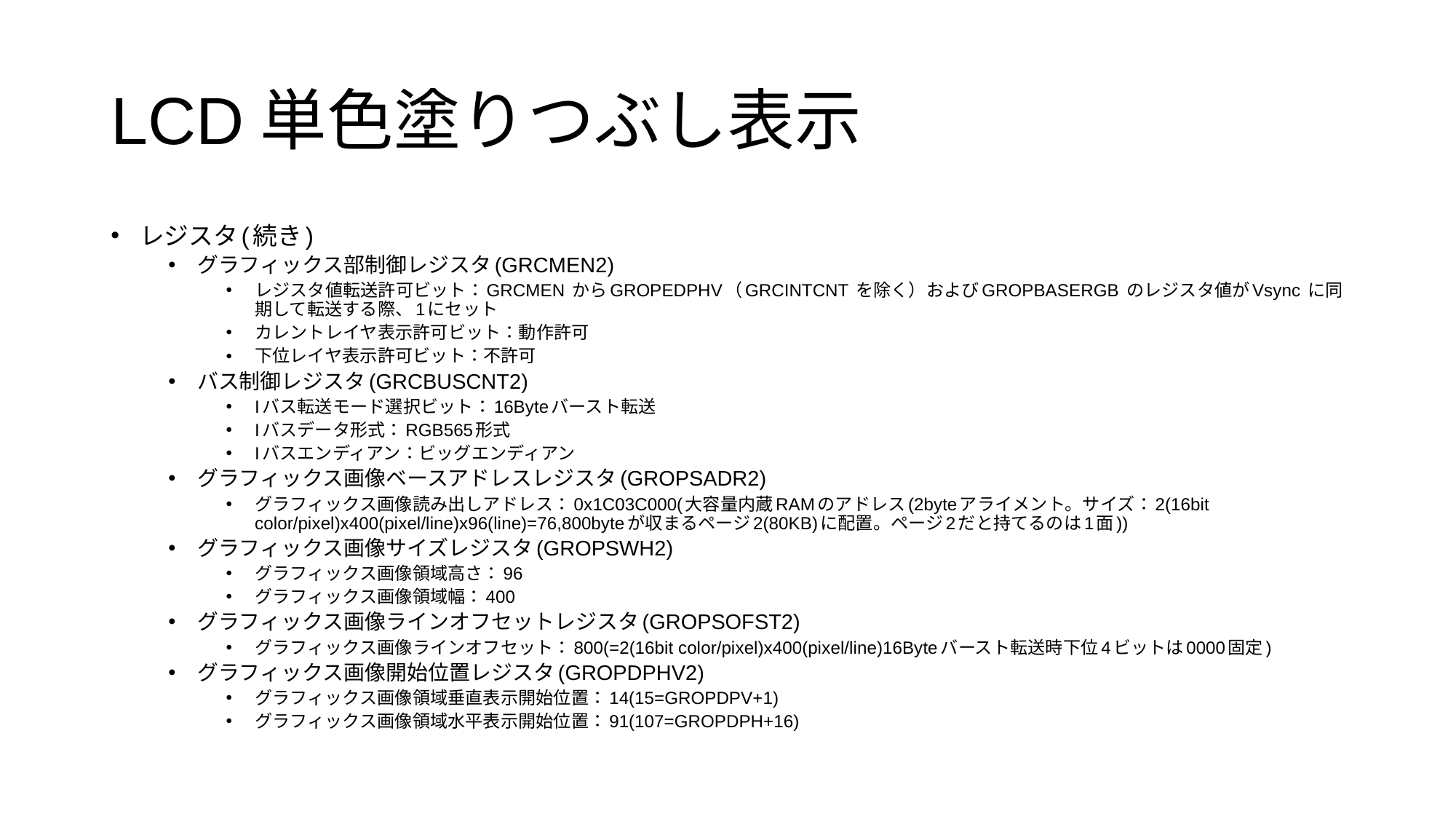

# LCD単色塗りつぶし表示
レジスタ(続き)
グラフィックス部制御レジスタ(GRCMEN2)
レジスタ値転送許可ビット：GRCMEN からGROPEDPHV（GRCINTCNT を除く）およびGROPBASERGB のレジスタ値がVsync に同期して転送する際、1にセット
カレントレイヤ表示許可ビット：動作許可
下位レイヤ表示許可ビット：不許可
バス制御レジスタ(GRCBUSCNT2)
Iバス転送モード選択ビット：16Byteバースト転送
Iバスデータ形式：RGB565形式
Iバスエンディアン：ビッグエンディアン
グラフィックス画像ベースアドレスレジスタ(GROPSADR2)
グラフィックス画像読み出しアドレス：0x1C03C000(大容量内蔵RAMのアドレス(2byteアライメント。サイズ：2(16bit color/pixel)x400(pixel/line)x96(line)=76,800byteが収まるページ2(80KB)に配置。ページ2だと持てるのは1面))
グラフィックス画像サイズレジスタ(GROPSWH2)
グラフィックス画像領域高さ：96
グラフィックス画像領域幅：400
グラフィックス画像ラインオフセットレジスタ(GROPSOFST2)
グラフィックス画像ラインオフセット：800(=2(16bit color/pixel)x400(pixel/line)16Byteバースト転送時下位4ビットは0000固定)
グラフィックス画像開始位置レジスタ(GROPDPHV2)
グラフィックス画像領域垂直表示開始位置：14(15=GROPDPV+1)
グラフィックス画像領域水平表示開始位置：91(107=GROPDPH+16)